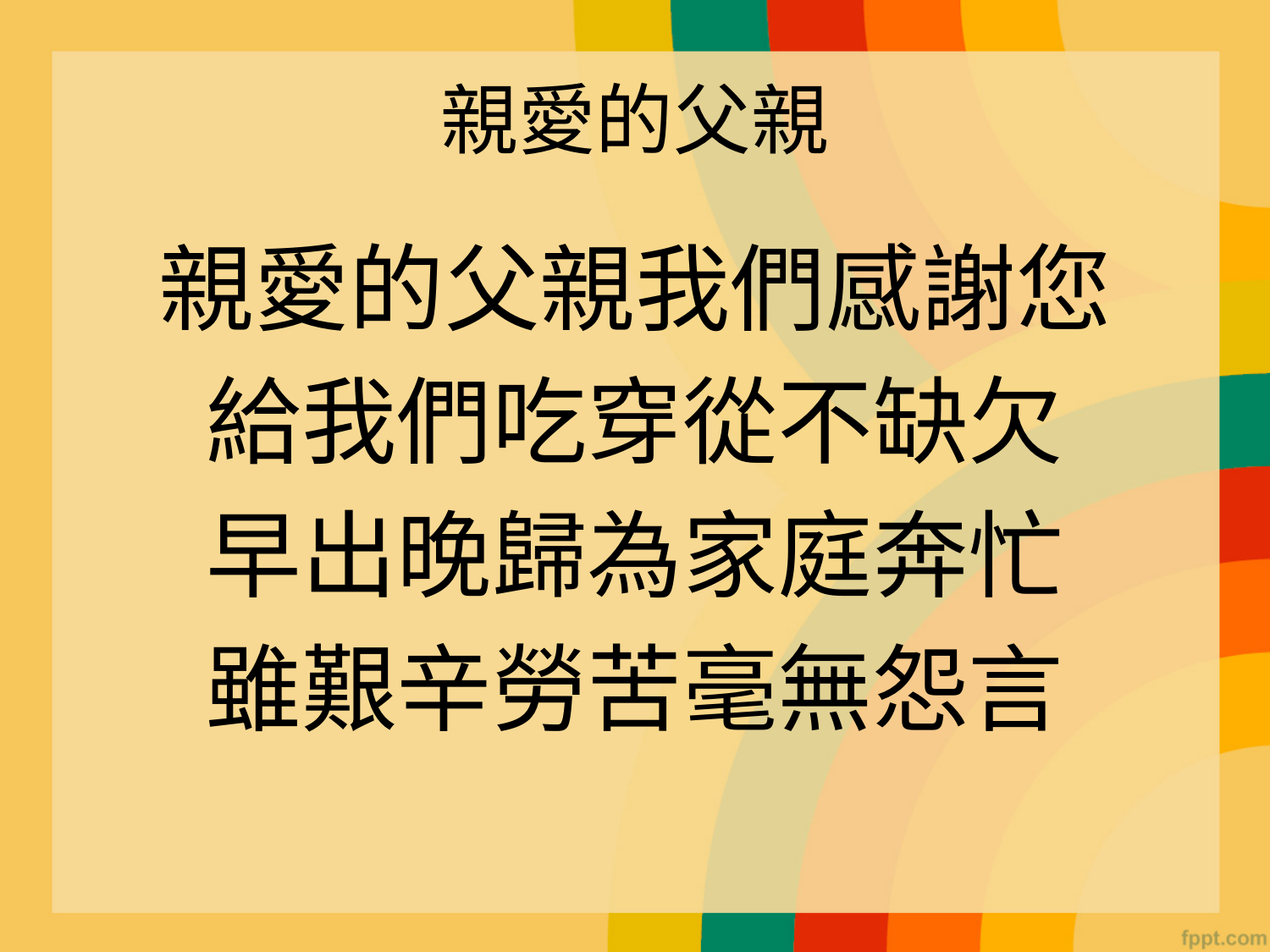

# 親愛的父親
親愛的父親我們感謝您
給我們吃穿從不缺欠
早出晚歸為家庭奔忙
雖艱辛勞苦毫無怨言